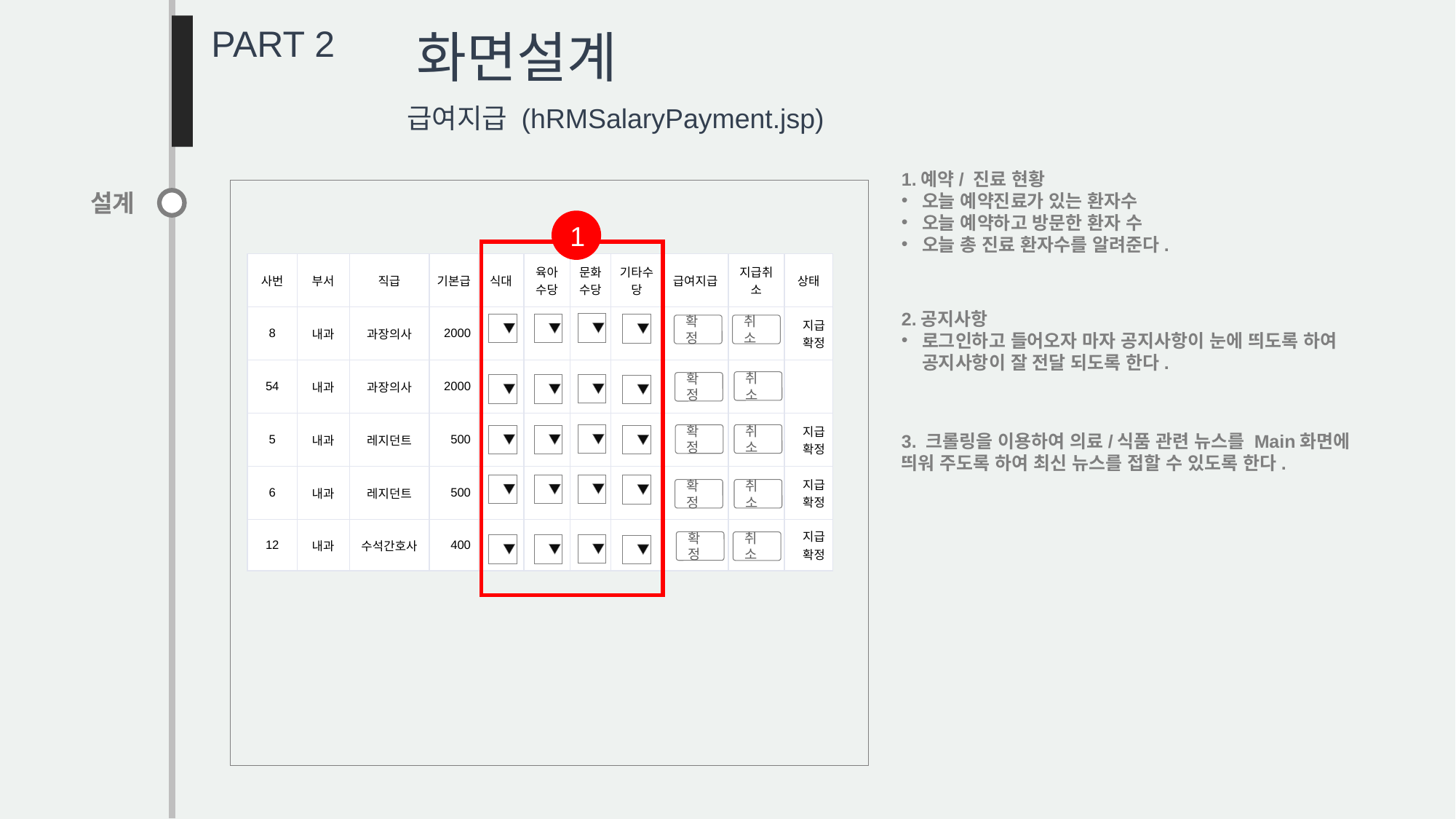

PART 2
화면설계
급여지급 (hRMSalaryPayment.jsp)
1.예약/ 진료 현황
오늘 예약진료가 있는 환자수
오늘 예약하고 방문한 환자 수
오늘 총 진료 환자수를 알려준다.

설계

1

| 사번 | 부서 | 직급 | 기본급 | 식대 | 육아수당 | 문화수당 | 기타수당 | 급여지급 | 지급취소 | 상태 |
| --- | --- | --- | --- | --- | --- | --- | --- | --- | --- | --- |
| 8 | 내과 | 과장의사 | 2000 |  |  |  |  |  |  | 지급확정 |
| 54 | 내과 | 과장의사 | 2000 |  |  |  |  |  |  |  |
| 5 | 내과 | 레지던트 | 500 |  |  |  |  |  |  | 지급확정 |
| 6 | 내과 | 레지던트 | 500 |  |  |  |  |  |  | 지급확정 |
| 12 | 내과 | 수석간호사 | 400 |  |  |  |  |  |  | 지급확정 |
2.공지사항
로그인하고 들어오자 마자 공지사항이 눈에 띄도록 하여 공지사항이 잘 전달 되도록 한다.

확정
취소

취소
확정

취소
확정
3. 크롤링을 이용하여 의료/식품 관련 뉴스를 Main화면에 띄워 주도록 하여 최신 뉴스를 접할 수 있도록 한다.

취소
확정

확정
취소